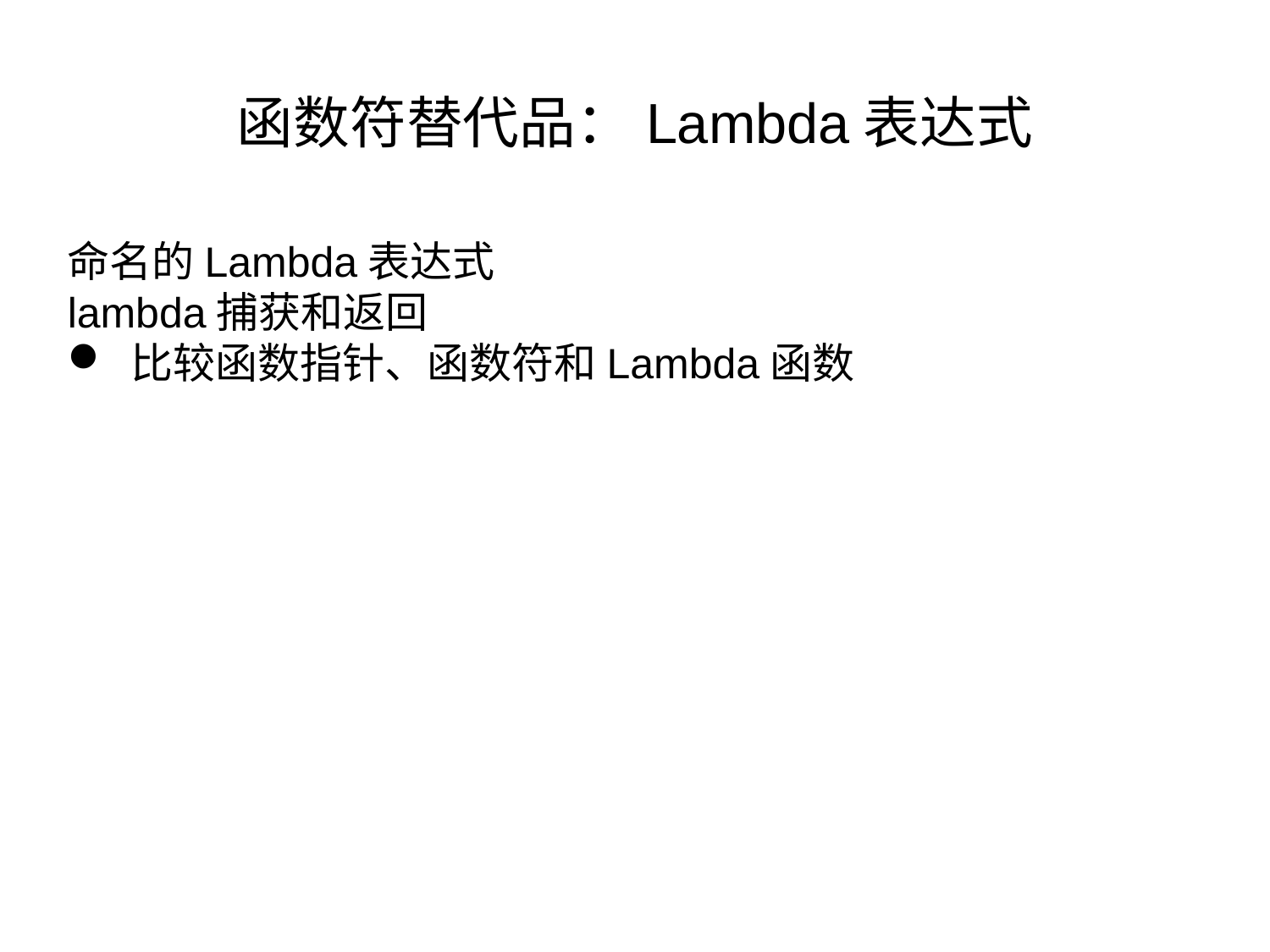

函数符替代品：Lambda表达式
命名的Lambda表达式
lambda捕获和返回
比较函数指针、函数符和Lambda函数